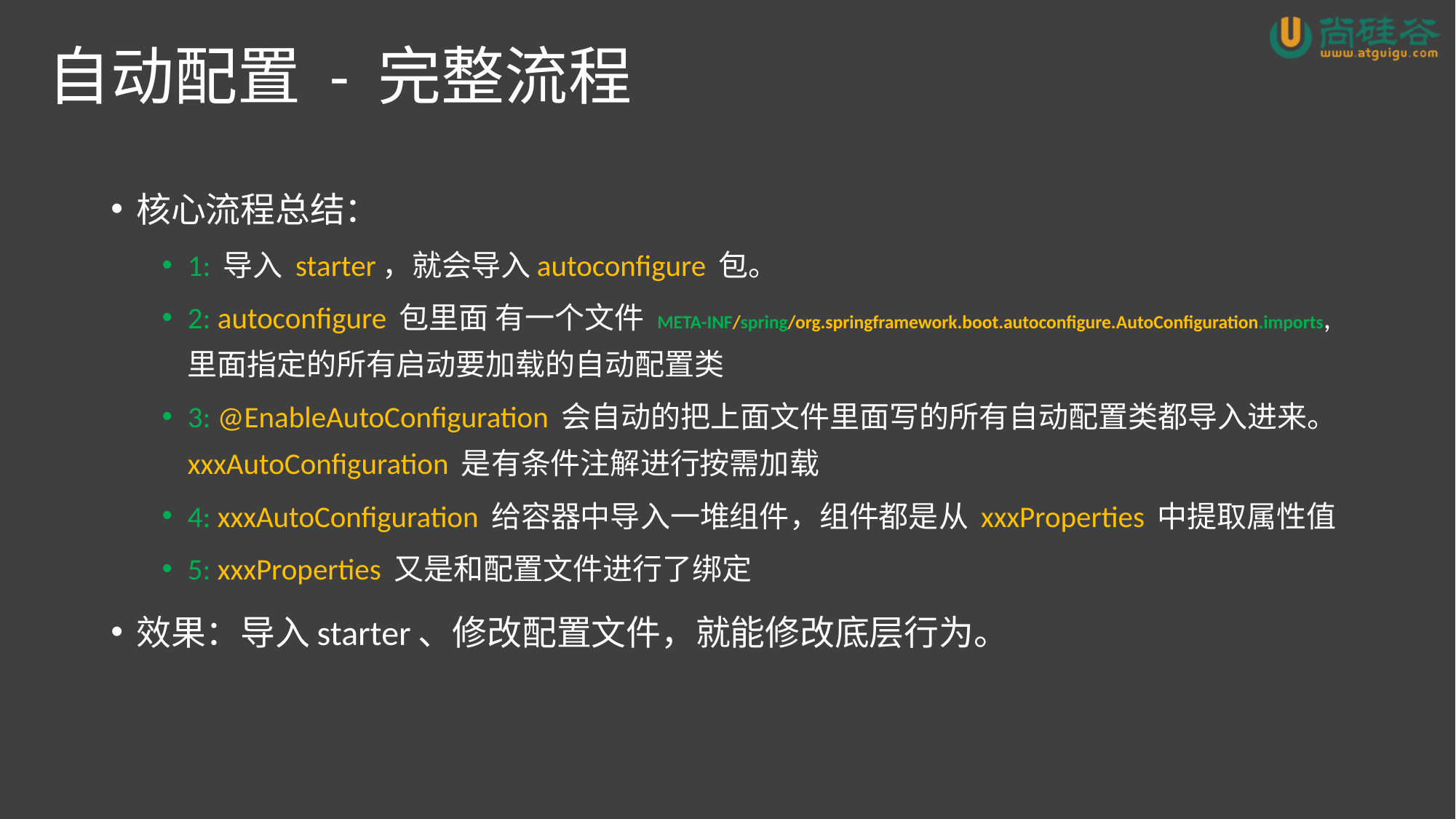

# 自动配置 - 完整流程
核心流程总结：
1: 导入 starter，就会导入autoconfigure 包。
2: autoconfigure 包里面 有一个文件 META-INF/spring/org.springframework.boot.autoconfigure.AutoConfiguration.imports,里面指定的所有启动要加载的自动配置类
3: @EnableAutoConfiguration 会自动的把上面文件里面写的所有自动配置类都导入进来。xxxAutoConfiguration 是有条件注解进行按需加载
4: xxxAutoConfiguration 给容器中导入一堆组件，组件都是从 xxxProperties 中提取属性值
5: xxxProperties 又是和配置文件进行了绑定
效果：导入starter、修改配置文件，就能修改底层行为。